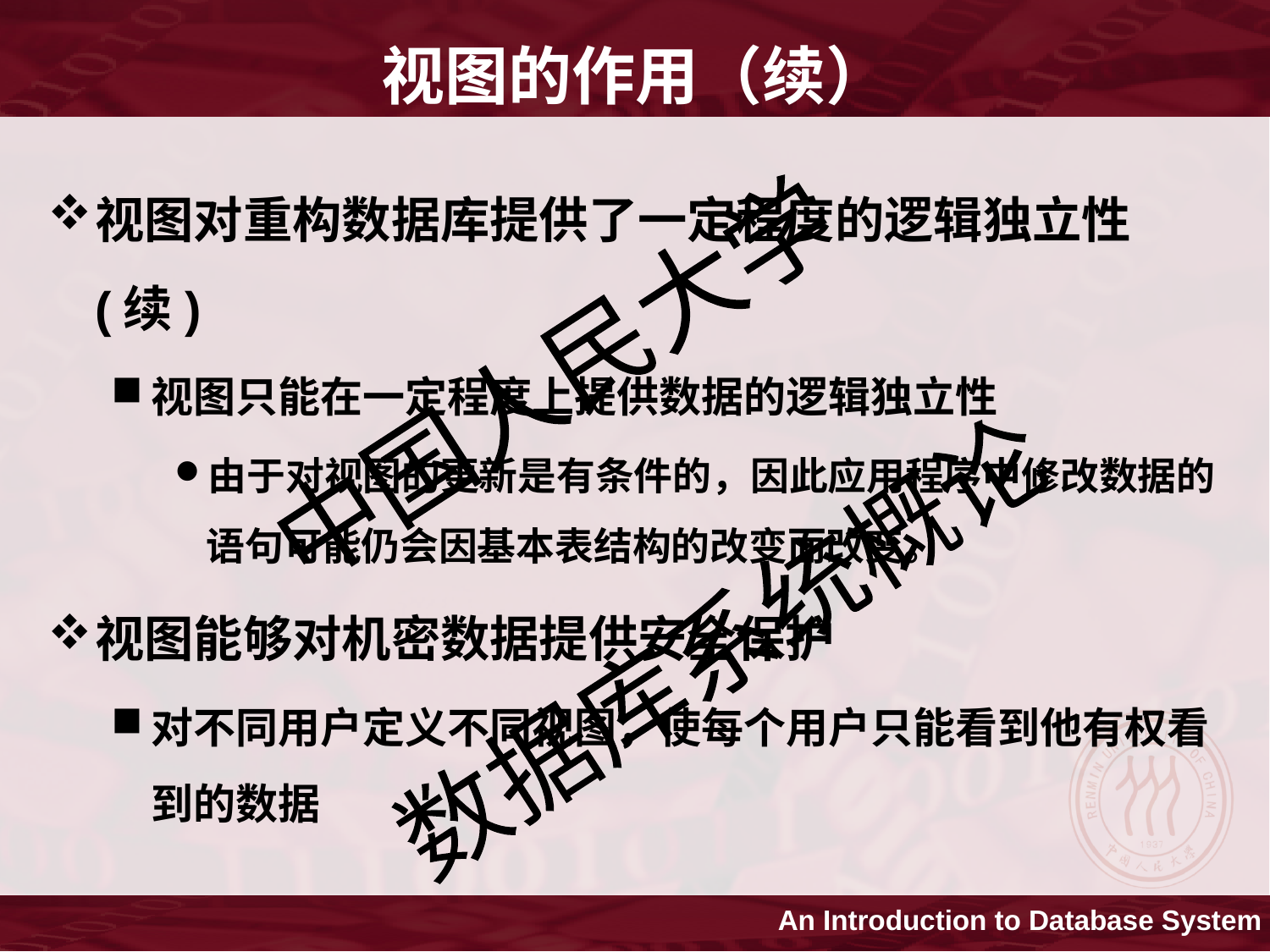

视图的作用（续）
视图对重构数据库提供了一定程度的逻辑独立性(续)
视图只能在一定程度上提供数据的逻辑独立性
由于对视图的更新是有条件的，因此应用程序中修改数据的语句可能仍会因基本表结构的改变而改变。
视图能够对机密数据提供安全保护
对不同用户定义不同视图，使每个用户只能看到他有权看到的数据